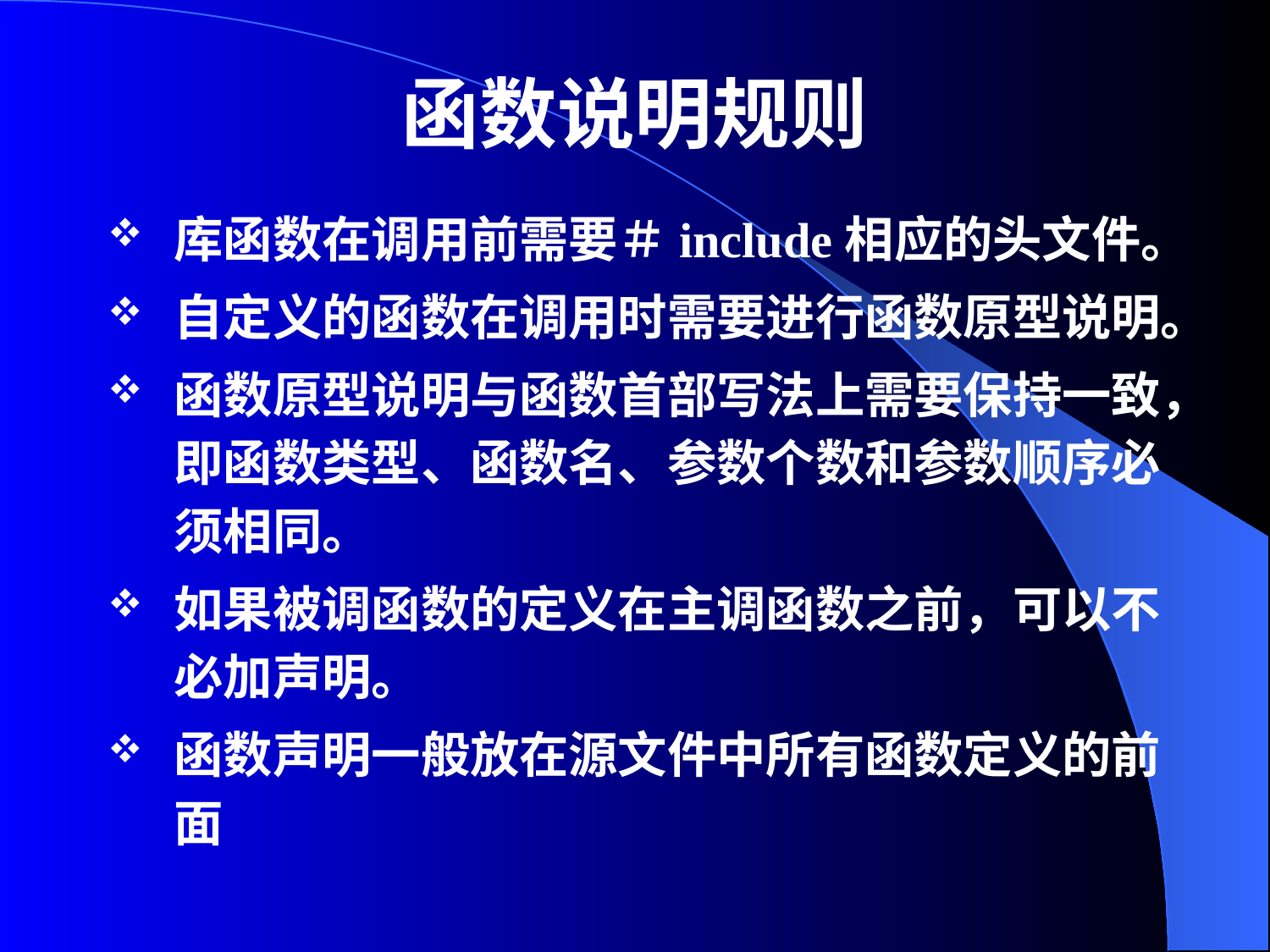

# 函数说明规则
库函数在调用前需要＃include相应的头文件。
自定义的函数在调用时需要进行函数原型说明。
函数原型说明与函数首部写法上需要保持一致，即函数类型、函数名、参数个数和参数顺序必须相同。
如果被调函数的定义在主调函数之前，可以不必加声明。
函数声明一般放在源文件中所有函数定义的前面